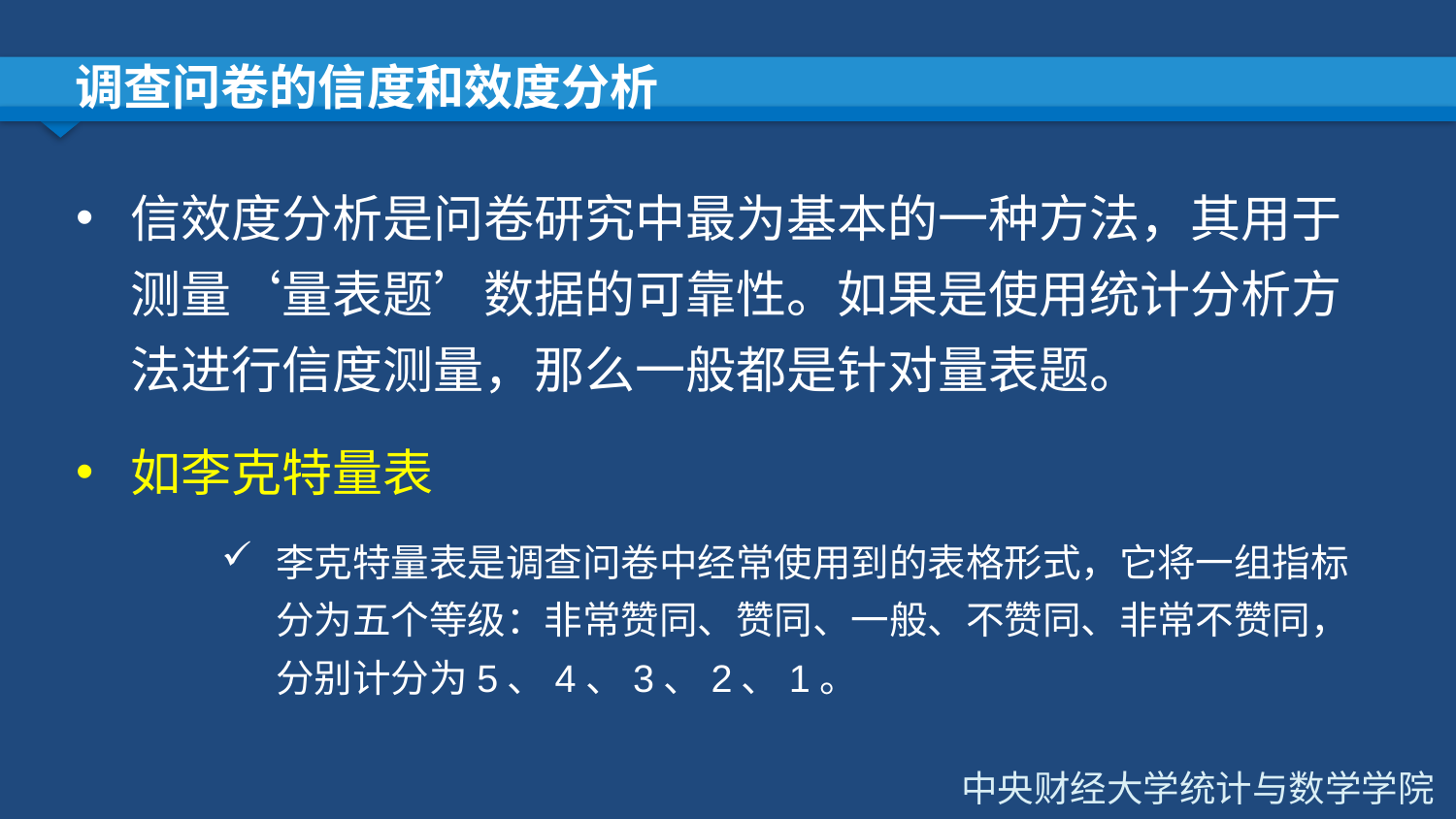

# 调查问卷的信度和效度分析
信效度分析是问卷研究中最为基本的一种方法，其用于测量‘量表题’数据的可靠性。如果是使用统计分析方法进行信度测量，那么一般都是针对量表题。
如李克特量表
李克特量表是调查问卷中经常使用到的表格形式，它将一组指标分为五个等级：非常赞同、赞同、一般、不赞同、非常不赞同，分别计分为5、4、3、2、1。